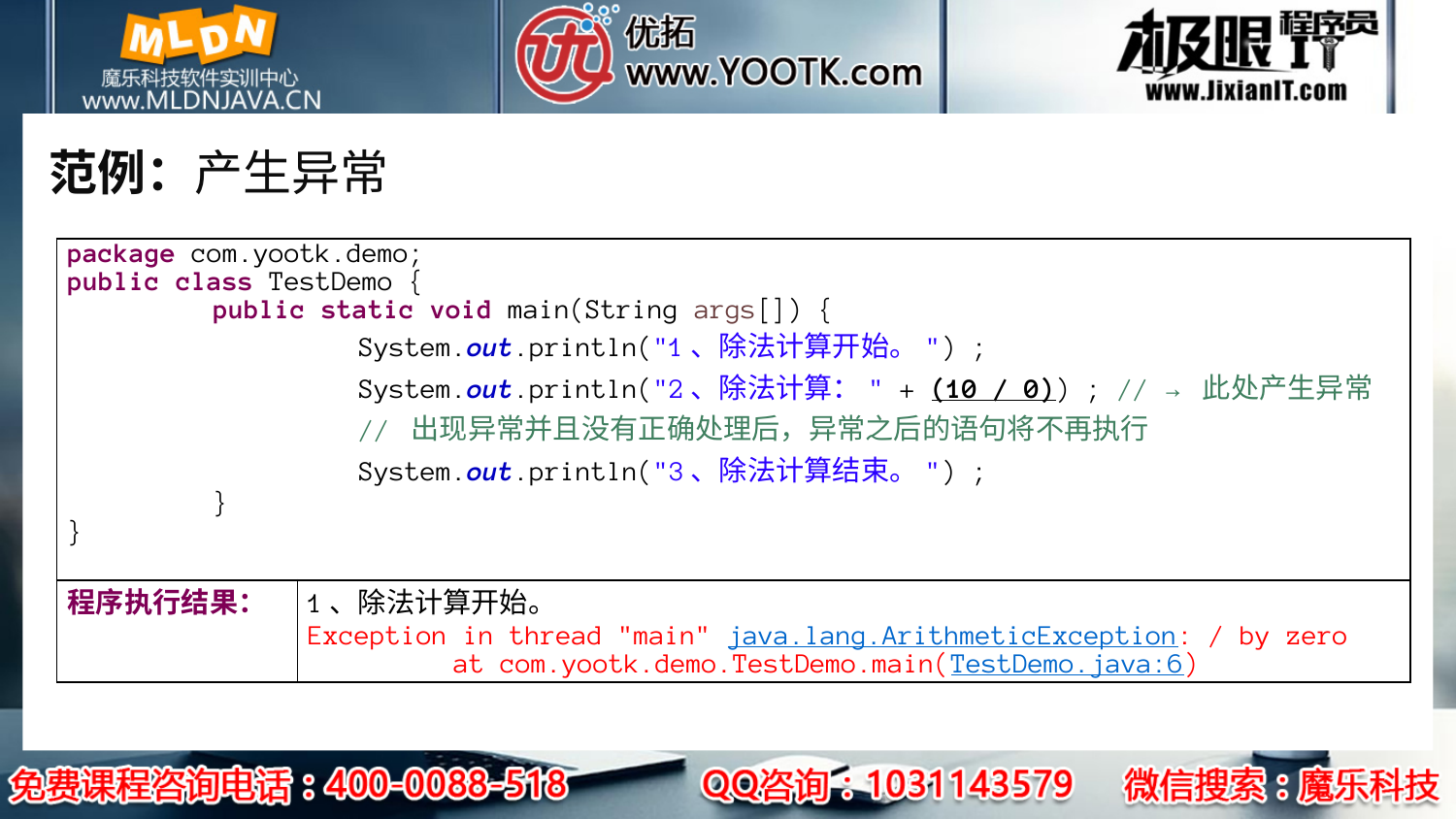

# 范例：产生异常
| package com.yootk.demo; public class TestDemo { public static void main(String args[]) { System.out.println("1、除法计算开始。") ; System.out.println("2、除法计算：" + (10 / 0)) ; // → 此处产生异常 // 出现异常并且没有正确处理后，异常之后的语句将不再执行 System.out.println("3、除法计算结束。") ; } } |  |
| --- | --- |
| 程序执行结果： | 1、除法计算开始。 Exception in thread "main" java.lang.ArithmeticException: / by zero at com.yootk.demo.TestDemo.main(TestDemo.java:6) |